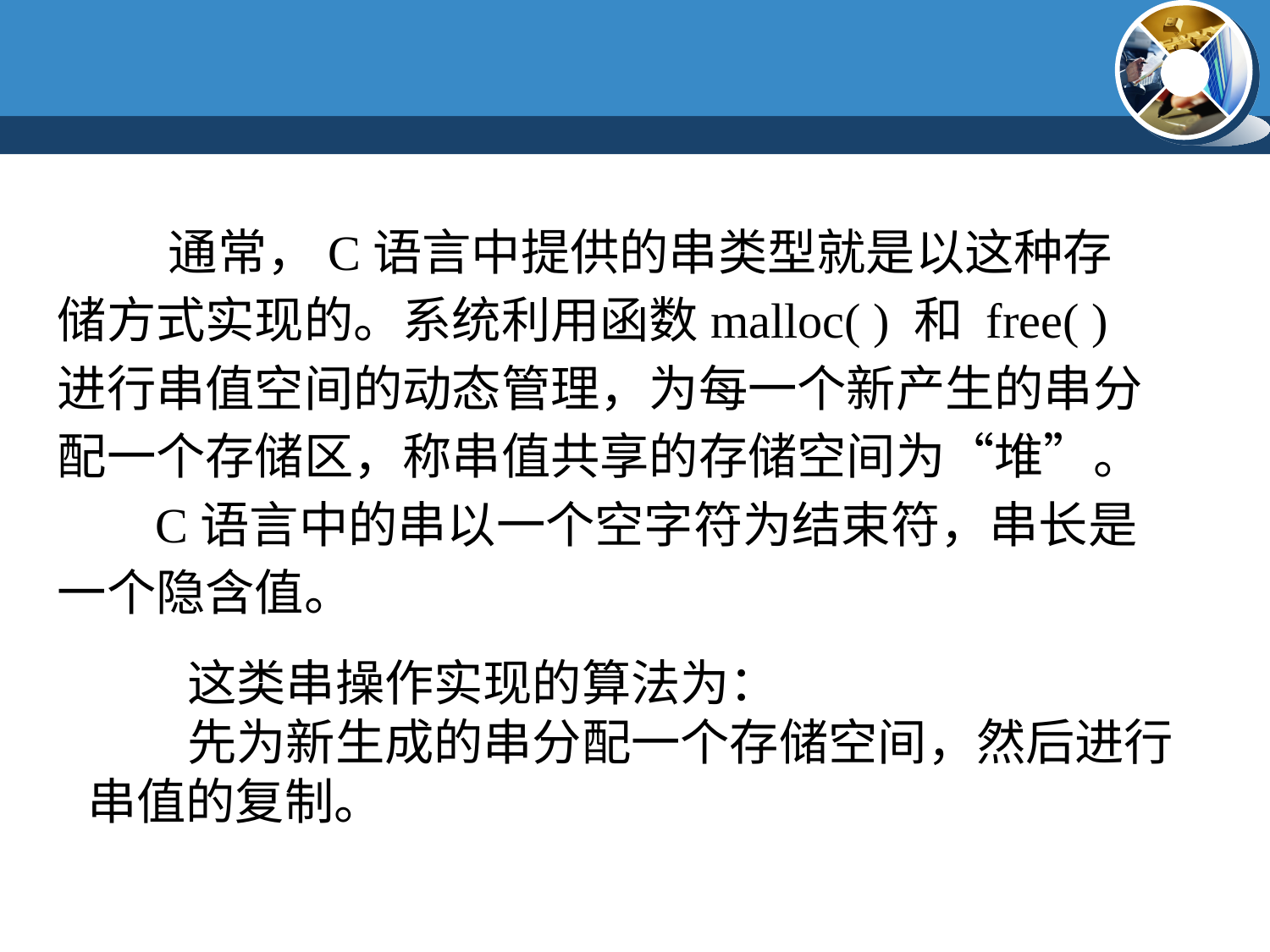

通常，C语言中提供的串类型就是以这种存储方式实现的。系统利用函数malloc( ) 和 free( ) 进行串值空间的动态管理，为每一个新产生的串分配一个存储区，称串值共享的存储空间为“堆”。
        C语言中的串以一个空字符为结束符，串长是一个隐含值。
        这类串操作实现的算法为：
        先为新生成的串分配一个存储空间，然后进行串值的复制。